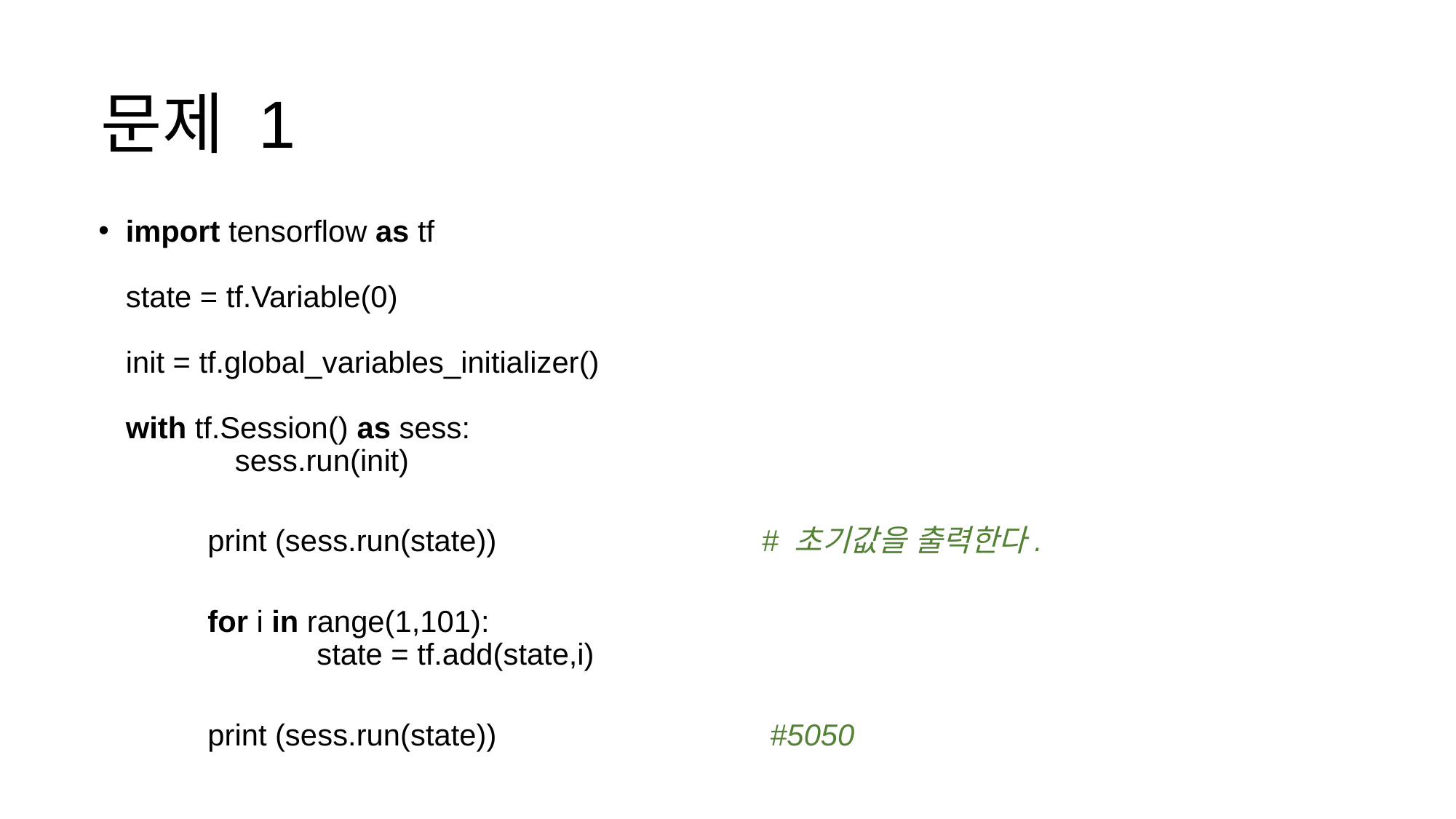

# 문제 1
import tensorflow as tf
state = tf.Variable(0)
init = tf.global_variables_initializer()
with tf.Session() as sess:
    	sess.run(init)
      	print (sess.run(state))               	 	 # 초기값을 출력한다.
      	for i in range(1,101):
          		state = tf.add(state,i)
      	print (sess.run(state))              		  #5050